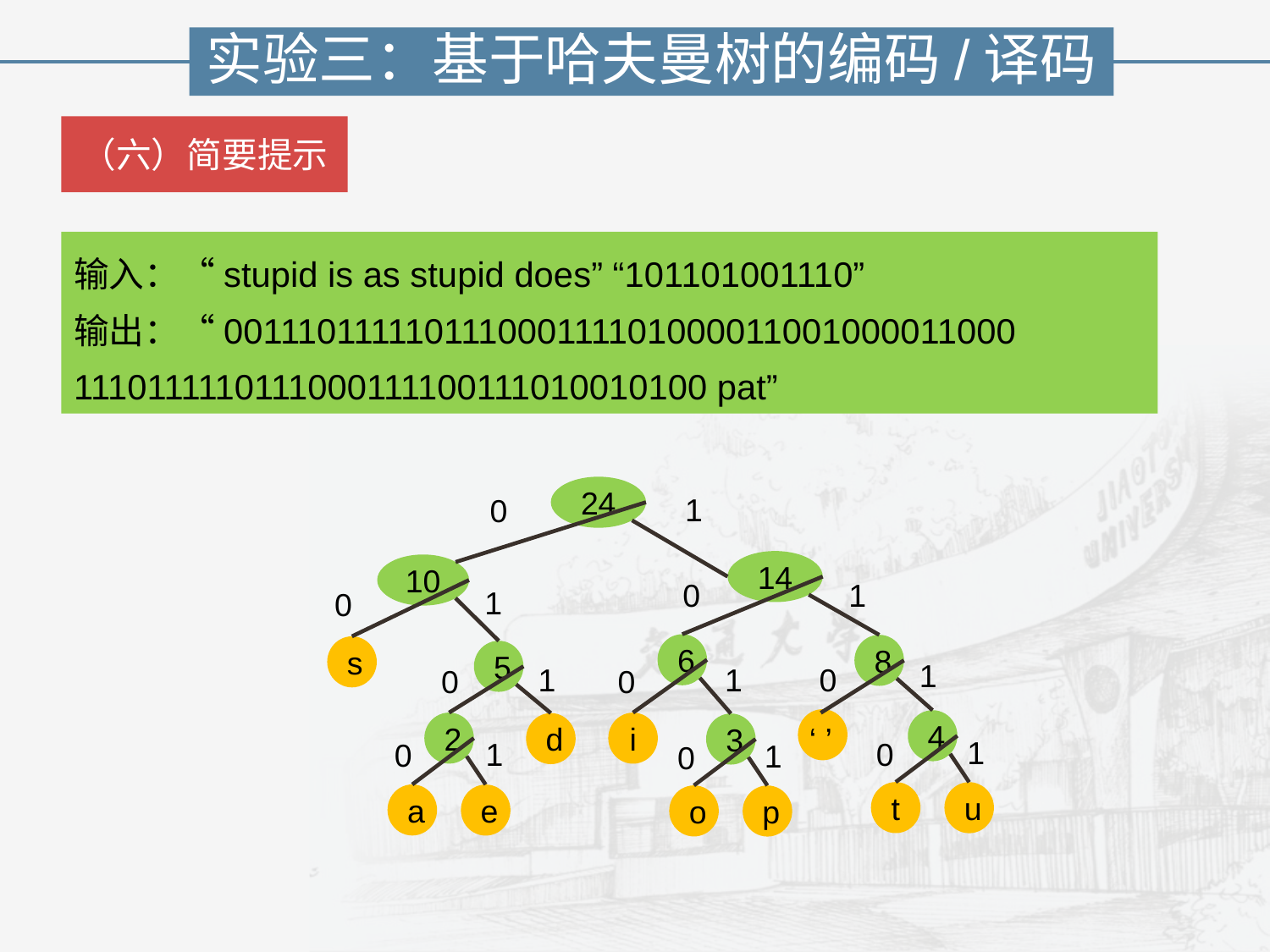

实验三：基于哈夫曼树的编码/译码
（六）简要提示
输入：“stupid is as stupid does” “101101001110”
输出：“001110111110111000111101000011001000011000
1110111110111000111100111010010100 pat”
24
1
0
14
10
0
1
1
0
6
8
s
5
1
1
1
0
0
0

‘ ’
4
2
i
d
3
1
1
0
0
1
0
t
u
a
e
o
p